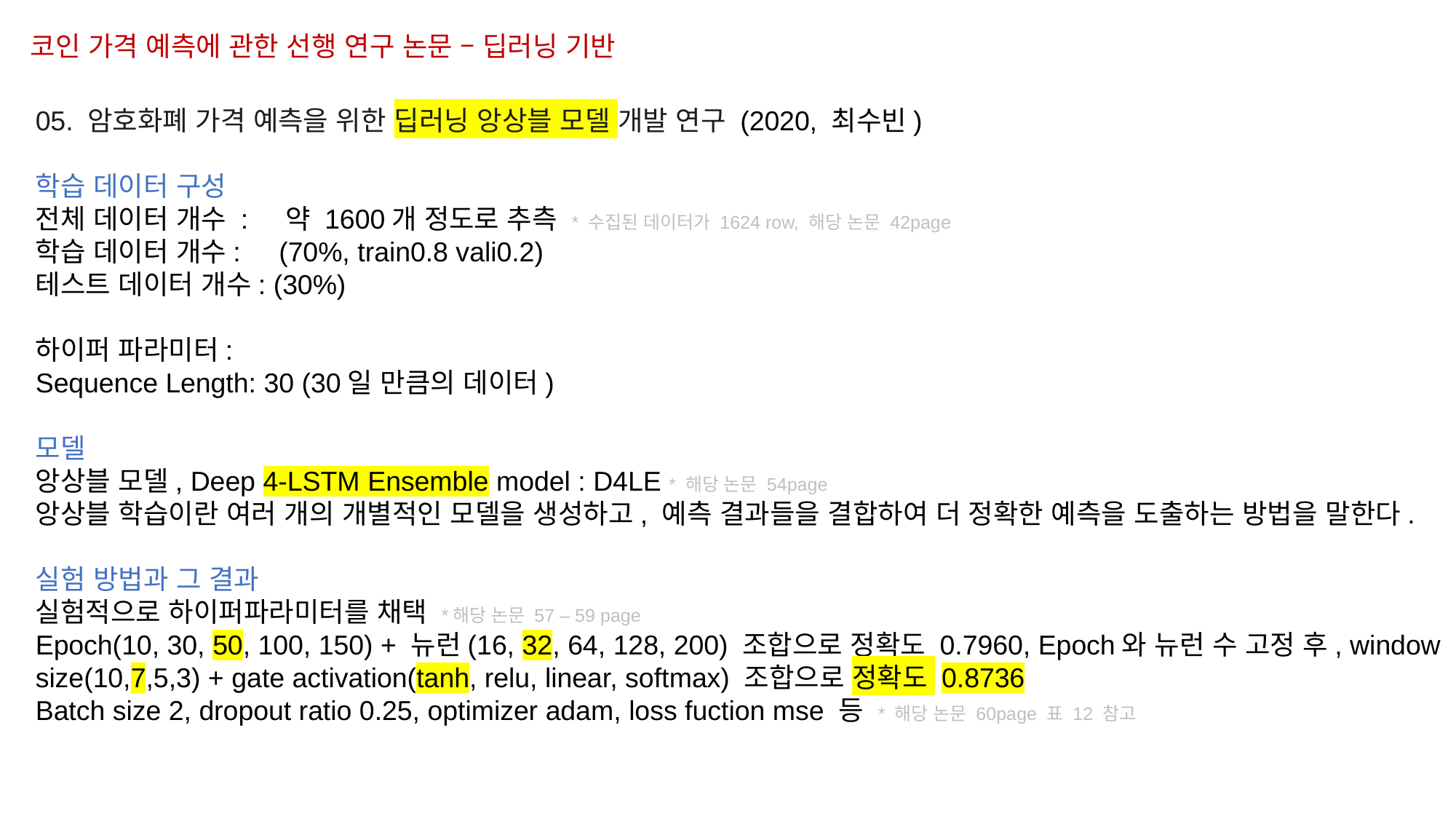

코인 가격 예측에 관한 선행 연구 논문 – 딥러닝 기반
05. 암호화폐 가격 예측을 위한 딥러닝 앙상블 모델 개발 연구 (2020, 최수빈)

학습 데이터 구성
전체 데이터 개수 :    약 1600개 정도로 추측 * 수집된 데이터가 1624 row, 해당 논문 42page
학습 데이터 개수:     (70%, train0.8 vali0.2)
테스트 데이터 개수: (30%)

하이퍼 파라미터:
Sequence Length: 30 (30일 만큼의 데이터)

모델
앙상블 모델, Deep 4-LSTM Ensemble model : D4LE * 해당 논문 54page
앙상블 학습이란 여러 개의 개별적인 모델을 생성하고, 예측 결과들을 결합하여 더 정확한 예측을 도출하는 방법을 말한다.

실험 방법과 그 결과
실험적으로 하이퍼파라미터를 채택 *해당 논문 57 – 59 page
Epoch(10, 30, 50, 100, 150) + 뉴런(16, 32, 64, 128, 200) 조합으로 정확도 0.7960, Epoch와 뉴런 수 고정 후, window size(10,7,5,3) + gate activation(tanh, relu, linear, softmax) 조합으로 정확도 0.8736
Batch size 2, dropout ratio 0.25, optimizer adam, loss fuction mse 등 * 해당 논문 60page 표 12 참고